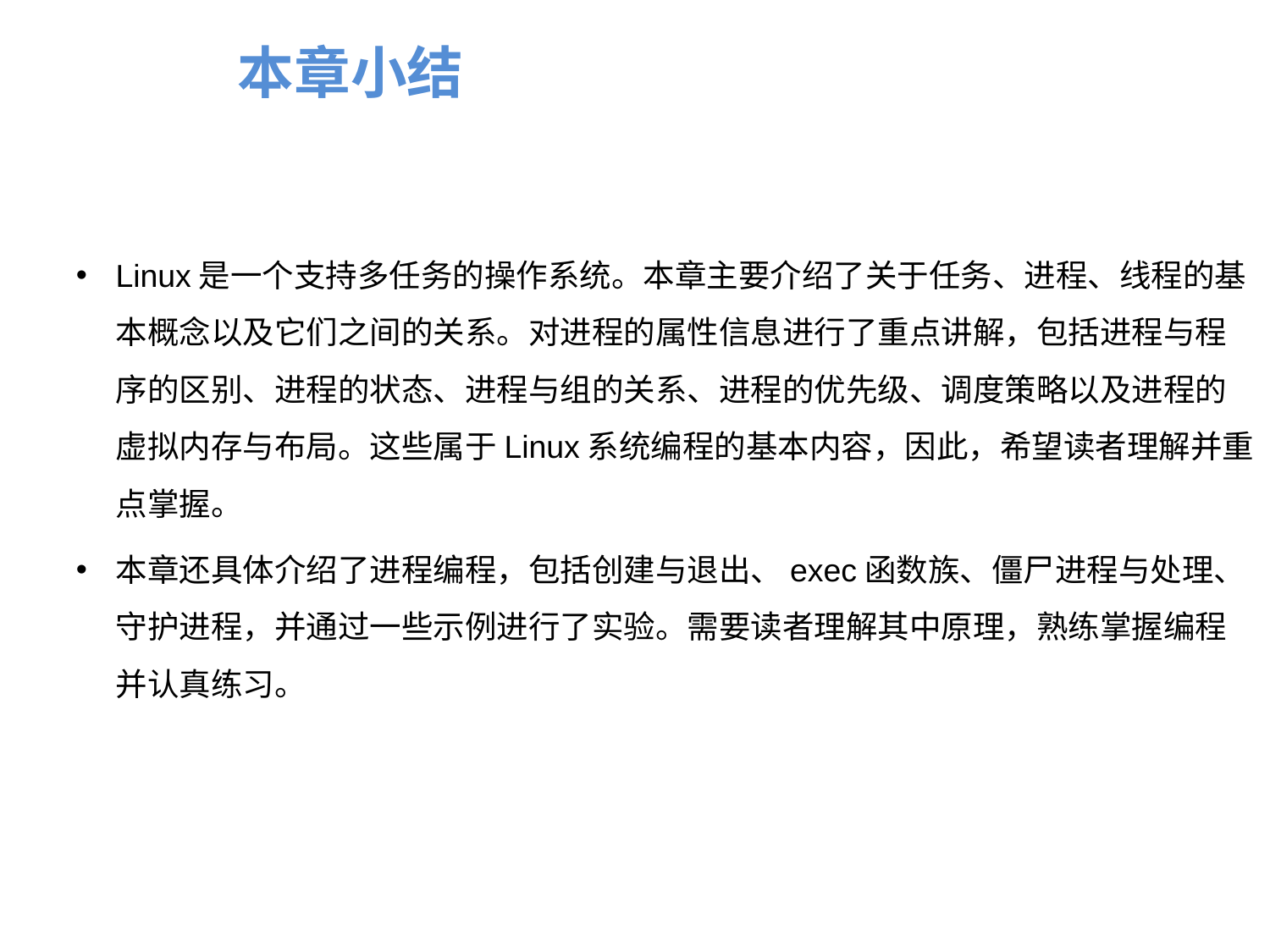

本章小结
Linux是一个支持多任务的操作系统。本章主要介绍了关于任务、进程、线程的基本概念以及它们之间的关系。对进程的属性信息进行了重点讲解，包括进程与程序的区别、进程的状态、进程与组的关系、进程的优先级、调度策略以及进程的虚拟内存与布局。这些属于Linux系统编程的基本内容，因此，希望读者理解并重点掌握。
本章还具体介绍了进程编程，包括创建与退出、exec函数族、僵尸进程与处理、守护进程，并通过一些示例进行了实验。需要读者理解其中原理，熟练掌握编程并认真练习。